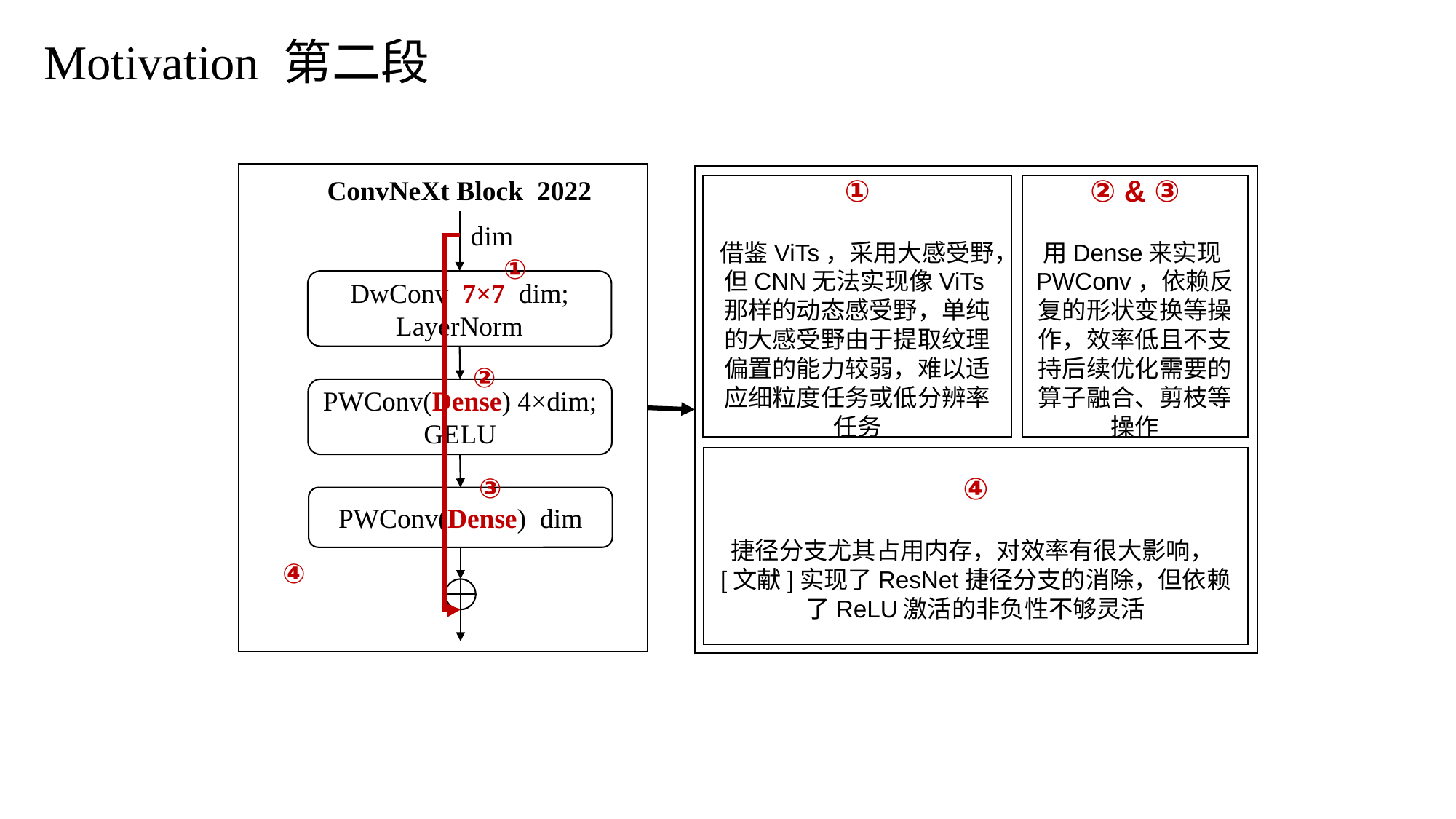

Motivation 第二段

ConvNeXt Block  2022
dim
DwConv  7×7  dim;
LayerNorm
PWConv(Dense) 4×dim;
GELU
PWConv(Dense)  dim

①

借鉴ViTs，采用大感受野，但CNN无法实现像ViTs那样的动态感受野，单纯的大感受野由于提取纹理偏置的能力较弱，难以适应细粒度任务或低分辨率任务
② & ③

用Dense来实现PWConv，依赖反复的形状变换等操作，效率低且不支持后续优化需要的算子融合、剪枝等操作
①
②
④

捷径分支尤其占用内存，对效率有很大影响，[文献]实现了ResNet捷径分支的消除，但依赖了ReLU激活的非负性不够灵活
③
④